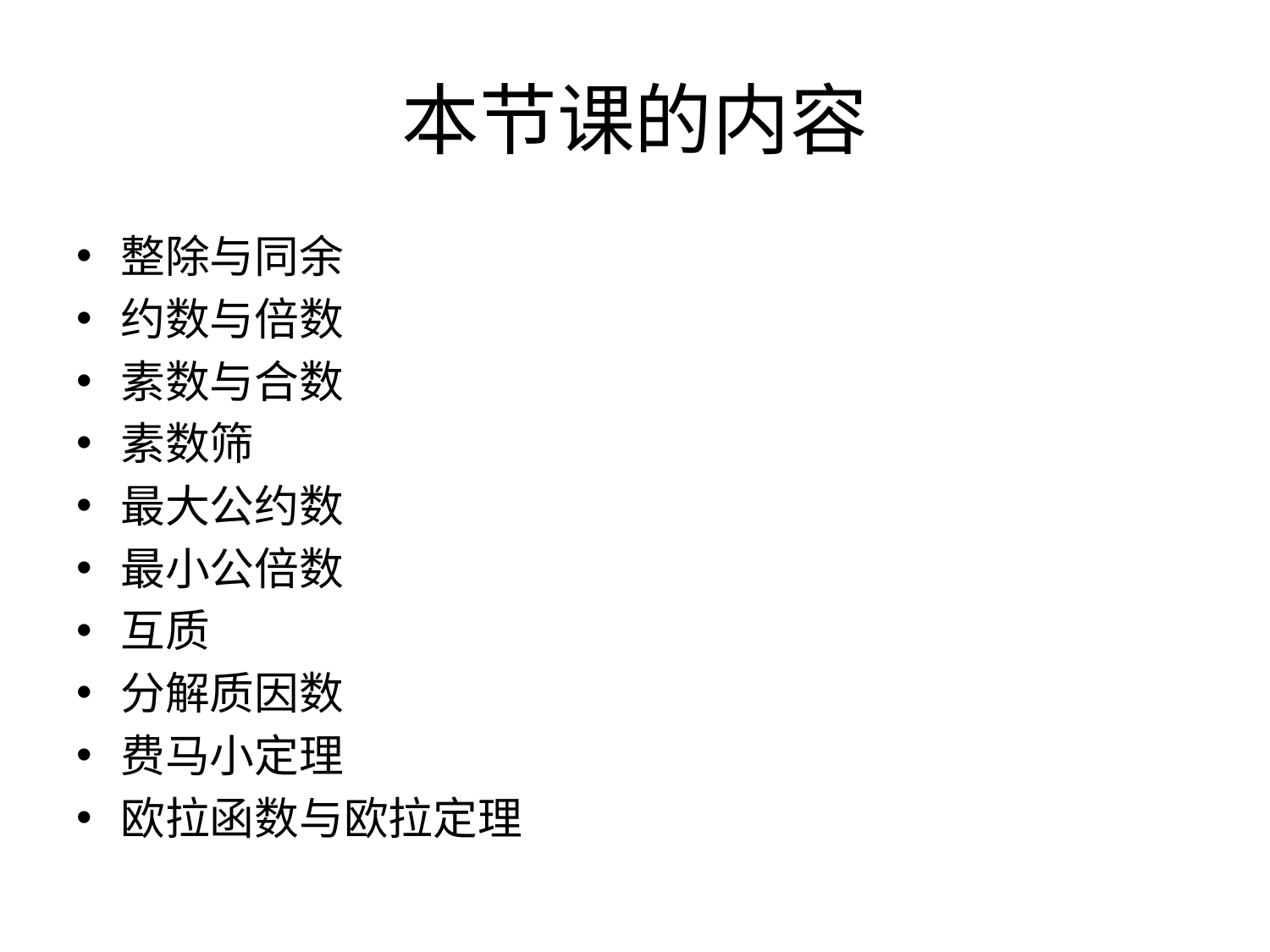

# 本节课的内容
整除与同余
约数与倍数
素数与合数
素数筛
最大公约数
最小公倍数
互质
分解质因数
费马小定理
欧拉函数与欧拉定理